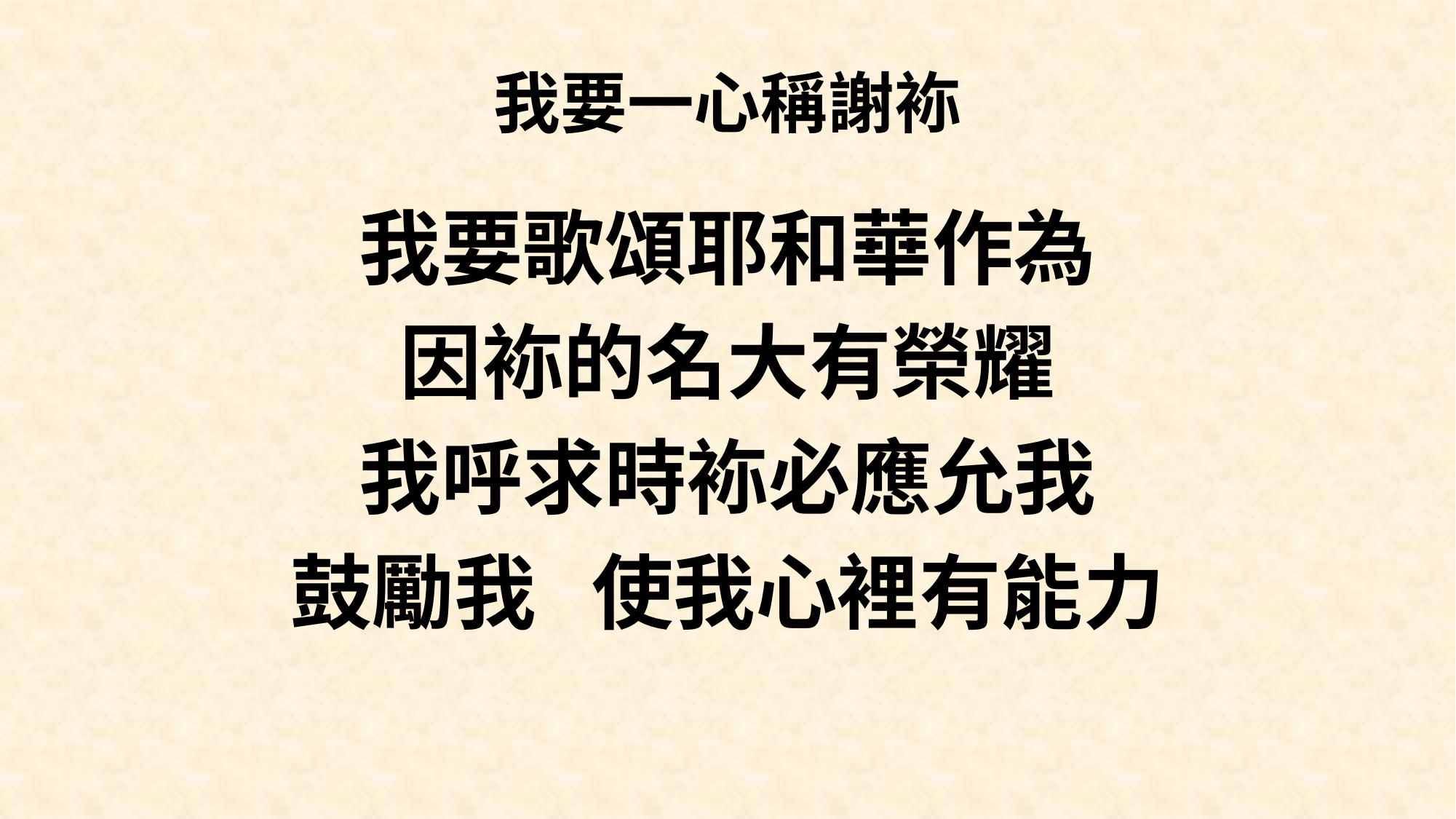

# 我要一心稱謝袮
我要歌頌耶和華作為
因袮的名大有榮耀
我呼求時袮必應允我
鼓勵我   使我心裡有能力